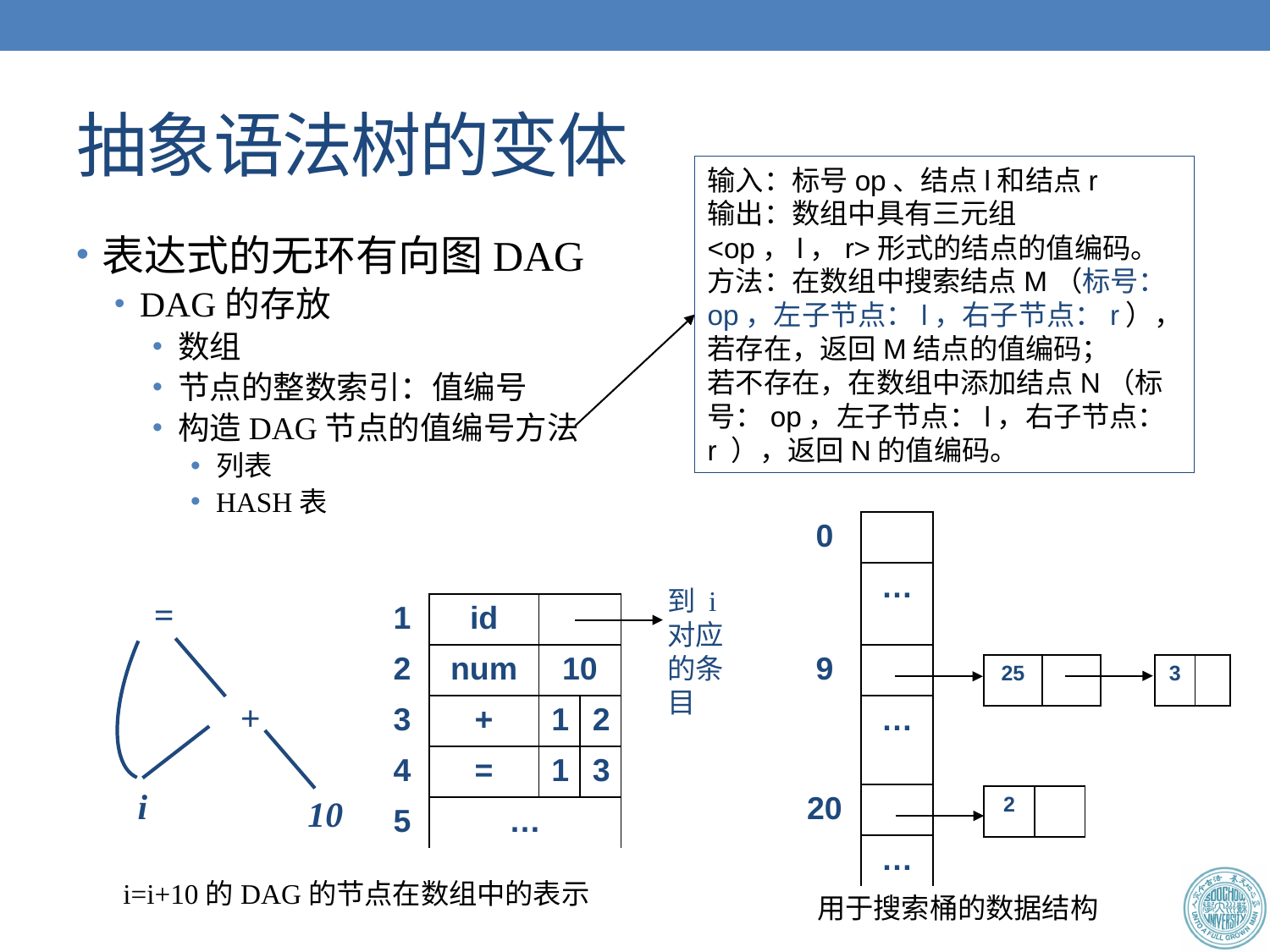

# 抽象语法树的变体
输入：标号op、结点l和结点r
输出：数组中具有三元组 <op，l，r>形式的结点的值编码。
方法：在数组中搜索结点M（标号：op，左子节点：l，右子节点：r），
若存在，返回M结点的值编码；
若不存在，在数组中添加结点N（标号：op，左子节点：l，右子节点：r ），返回N的值编码。
表达式的无环有向图DAG
DAG的存放
数组
节点的整数索引：值编号
构造DAG节点的值编号方法
列表
HASH表

| 0 |  |
| --- | --- |
|  | … |
| 9 |  |
|  | … |
| 20 |  |
|  | … |

=
+
i
10
到 i对应的条目
| 1 | id |  |  |
| --- | --- | --- | --- |
| 2 | num | 10 |  |
| 3 | + | 1 | 2 |
| 4 | = | 1 | 3 |
| 5 | … |  |  |
| 25 |  |
| --- | --- |
| 3 |  |
| --- | --- |
| 2 |  |
| --- | --- |
i=i+10的DAG的节点在数组中的表示
用于搜索桶的数据结构